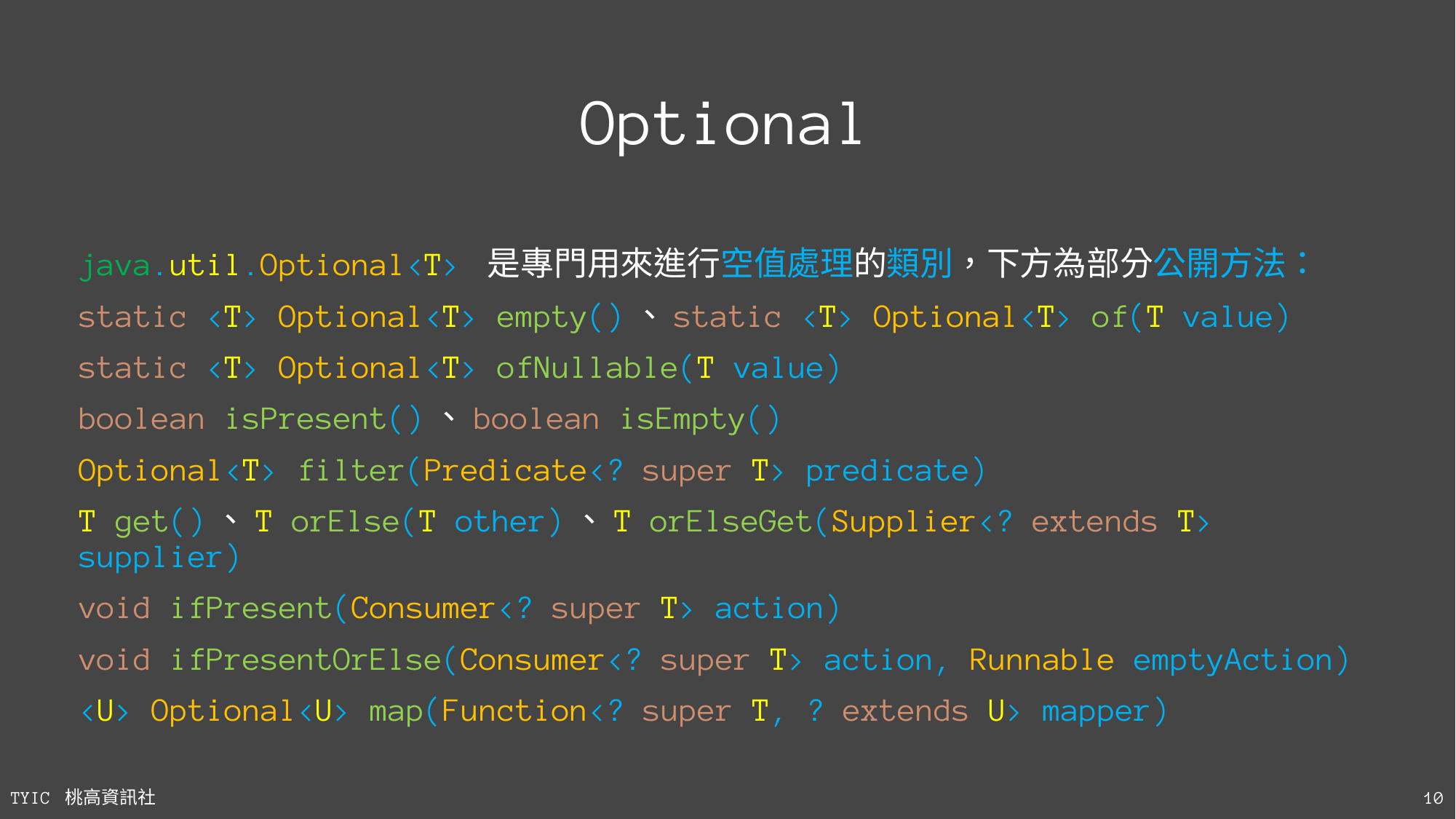

# Optional
java.util.Optional<T> 是專門用來進行空值處理的類別，下方為部分公開方法：
static <T> Optional<T> empty()、static <T> Optional<T> of(T value)
static <T> Optional<T> ofNullable(T value)
boolean isPresent()、boolean isEmpty()
Optional<T> filter(Predicate<? super T> predicate)
T get()、T orElse(T other)、T orElseGet(Supplier<? extends T> supplier)
void ifPresent(Consumer<? super T> action)
void ifPresentOrElse(Consumer<? super T> action, Runnable emptyAction)
<U> Optional<U> map(Function<? super T, ? extends U> mapper)